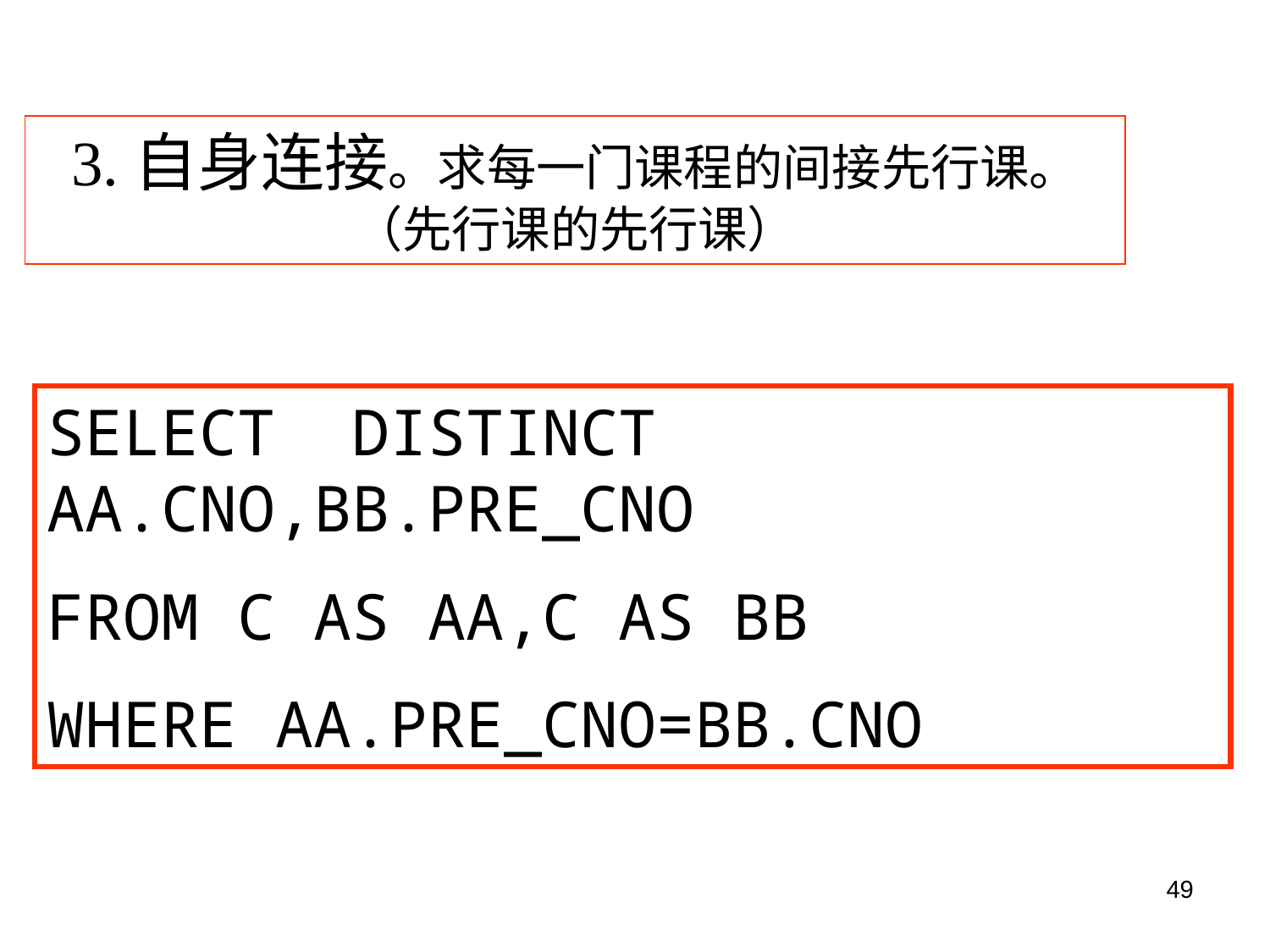

3.自身连接。求每一门课程的间接先行课。（先行课的先行课）
SELECT  DISTINCT AA.CNO,BB.PRE_CNO
FROM C AS AA,C AS BB
WHERE AA.PRE_CNO=BB.CNO
49